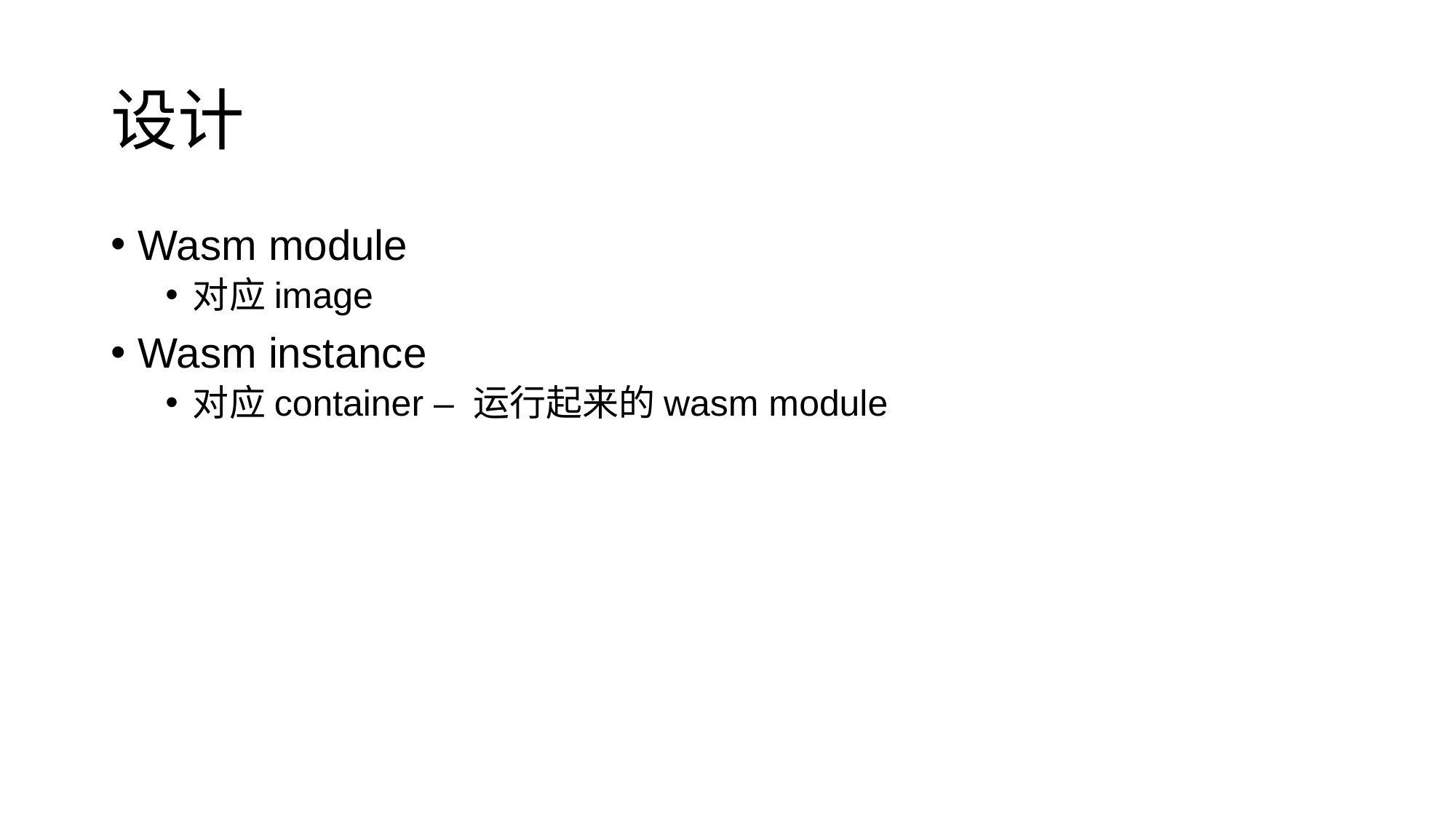

# 设计
Wasm module
对应image
Wasm instance
对应container – 运行起来的wasm module